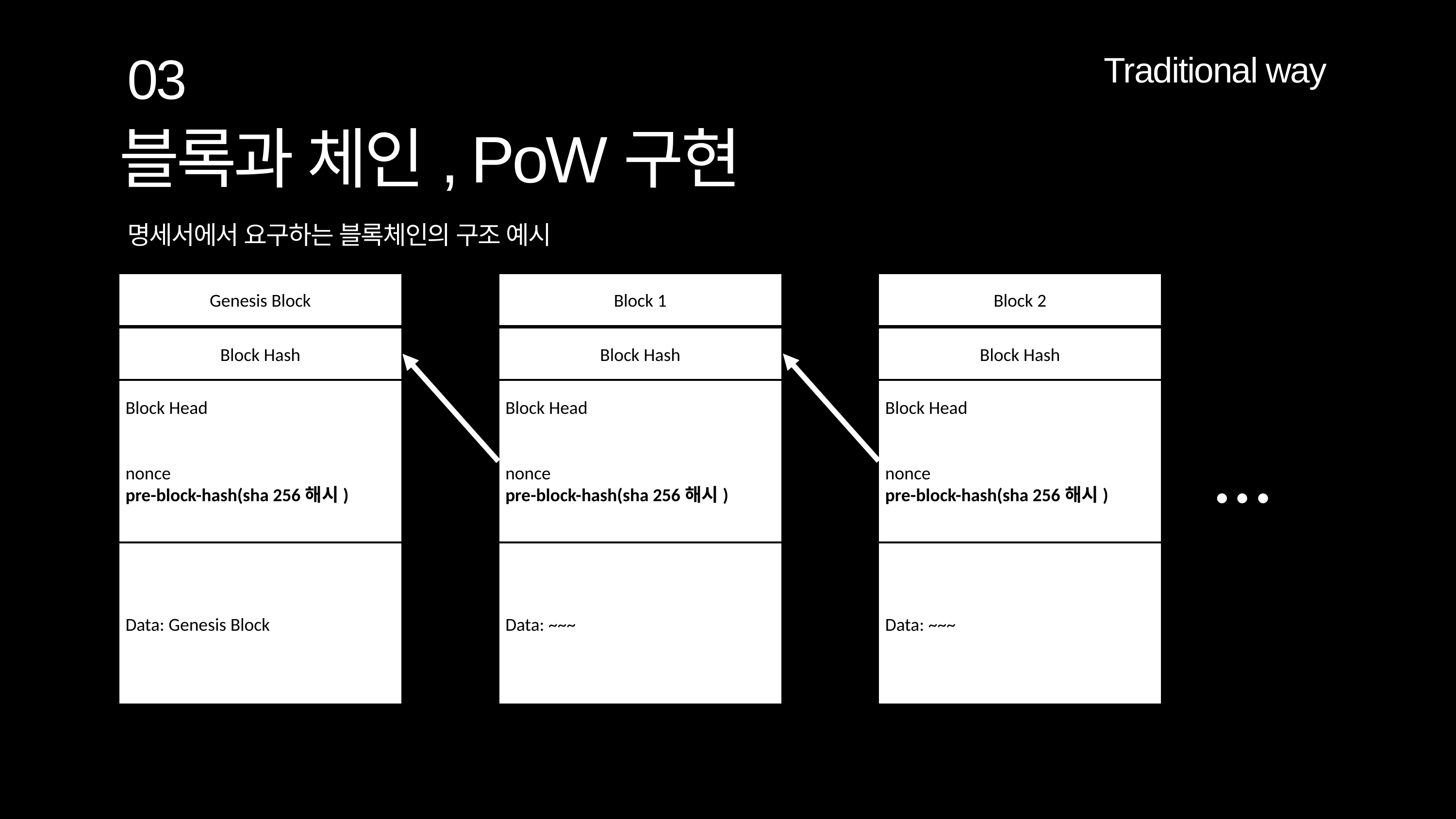

03
Traditional way
블록과 체인, PoW구현
명세서에서 요구하는 블록체인의 구조 예시
Genesis Block
Block 1
Block 2
Block Hash
Block Hash
Block Hash
Block Head

nonce
pre-block-hash(sha 256해시)

Block Head

nonce
pre-block-hash(sha 256해시)

Block Head

nonce
pre-block-hash(sha 256해시)

…
Data: Genesis Block
Data: ~~~
Data: ~~~